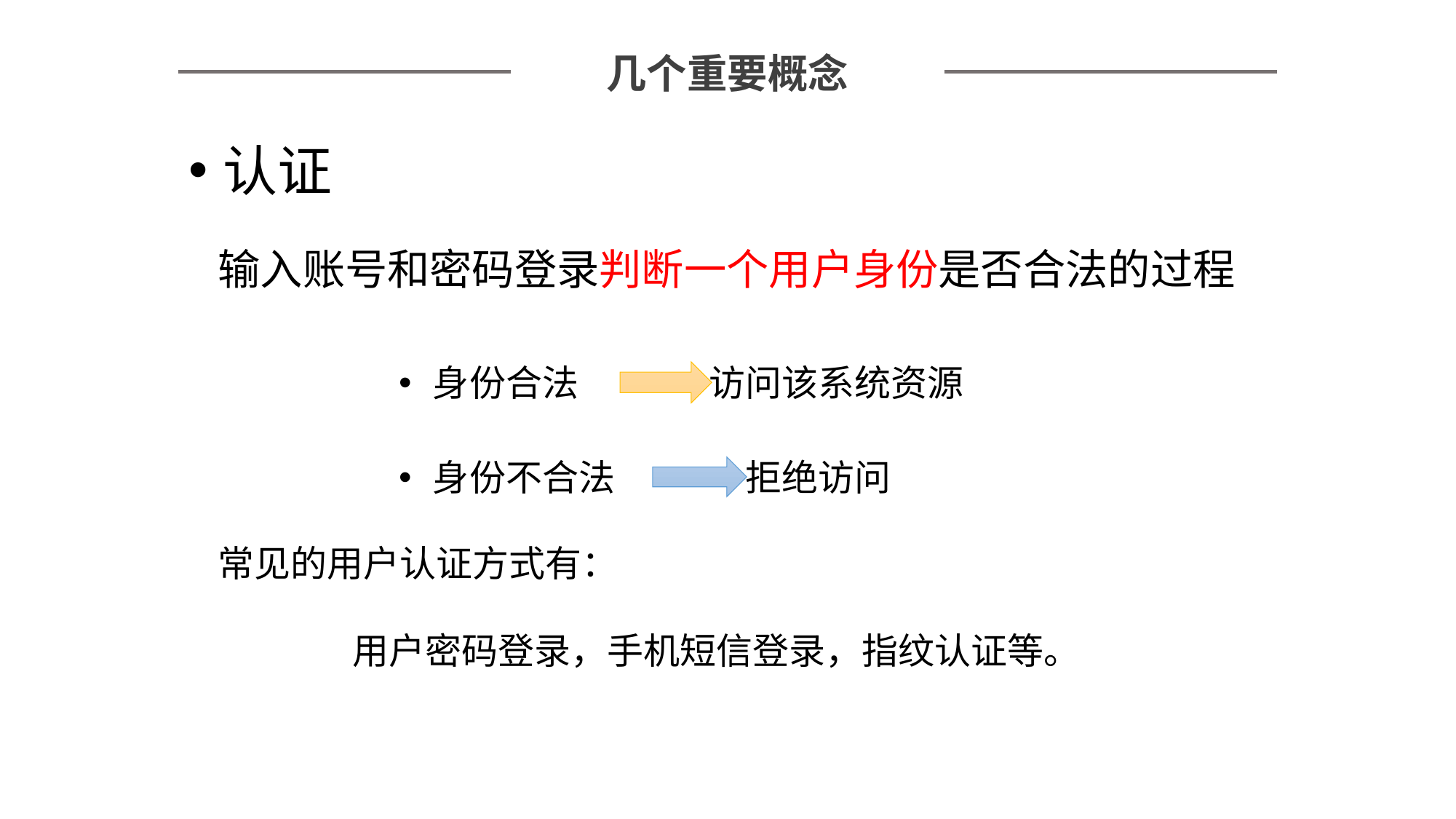

几个重要概念
认证
输入账号和密码登录判断一个用户身份是否合法的过程
身份合法                访问该系统资源

身份不合法                拒绝访问

常见的用户认证方式有：

	  用户密码登录，手机短信登录，指纹认证等。